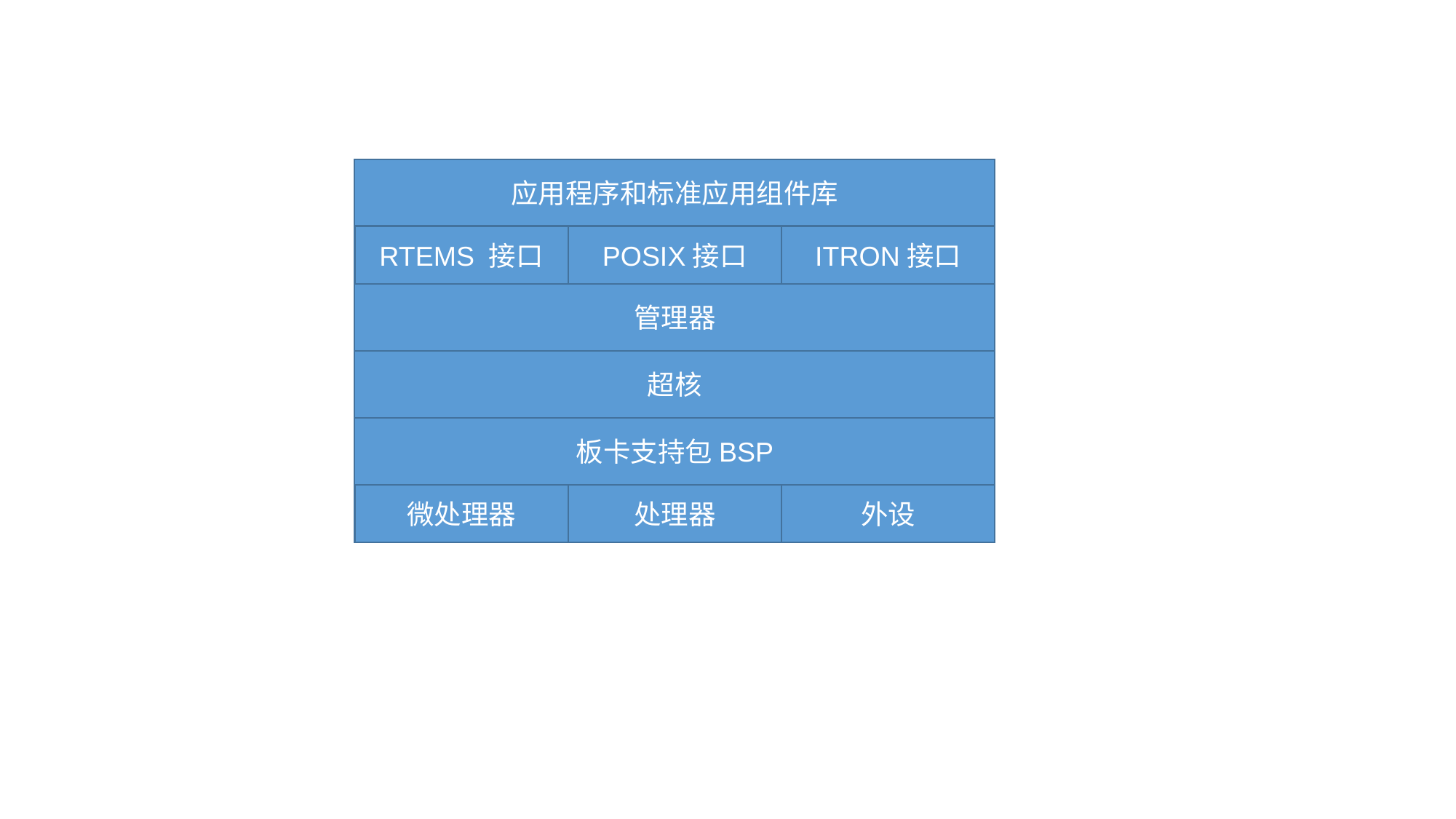

应用程序和标准应用组件库
RTEMS 接口
POSIX接口
ITRON接口
管理器
超核
板卡支持包BSP
微处理器
处理器
外设